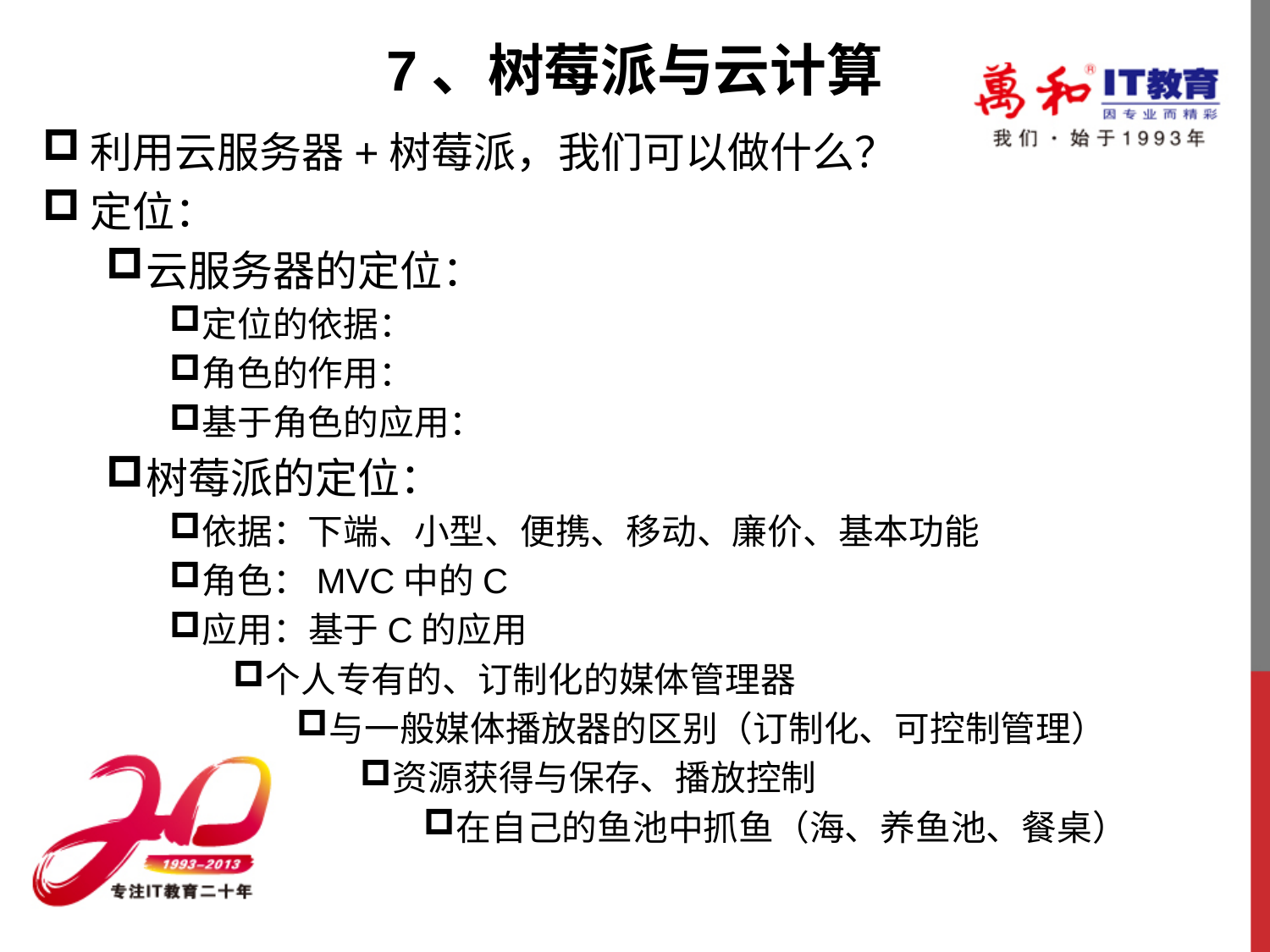

# 7、树莓派与云计算
利用云服务器+树莓派，我们可以做什么？
定位：
云服务器的定位：
定位的依据：
角色的作用：
基于角色的应用：
树莓派的定位：
依据：下端、小型、便携、移动、廉价、基本功能
角色：MVC中的C
应用：基于C的应用
个人专有的、订制化的媒体管理器
与一般媒体播放器的区别（订制化、可控制管理）
资源获得与保存、播放控制
在自己的鱼池中抓鱼（海、养鱼池、餐桌）